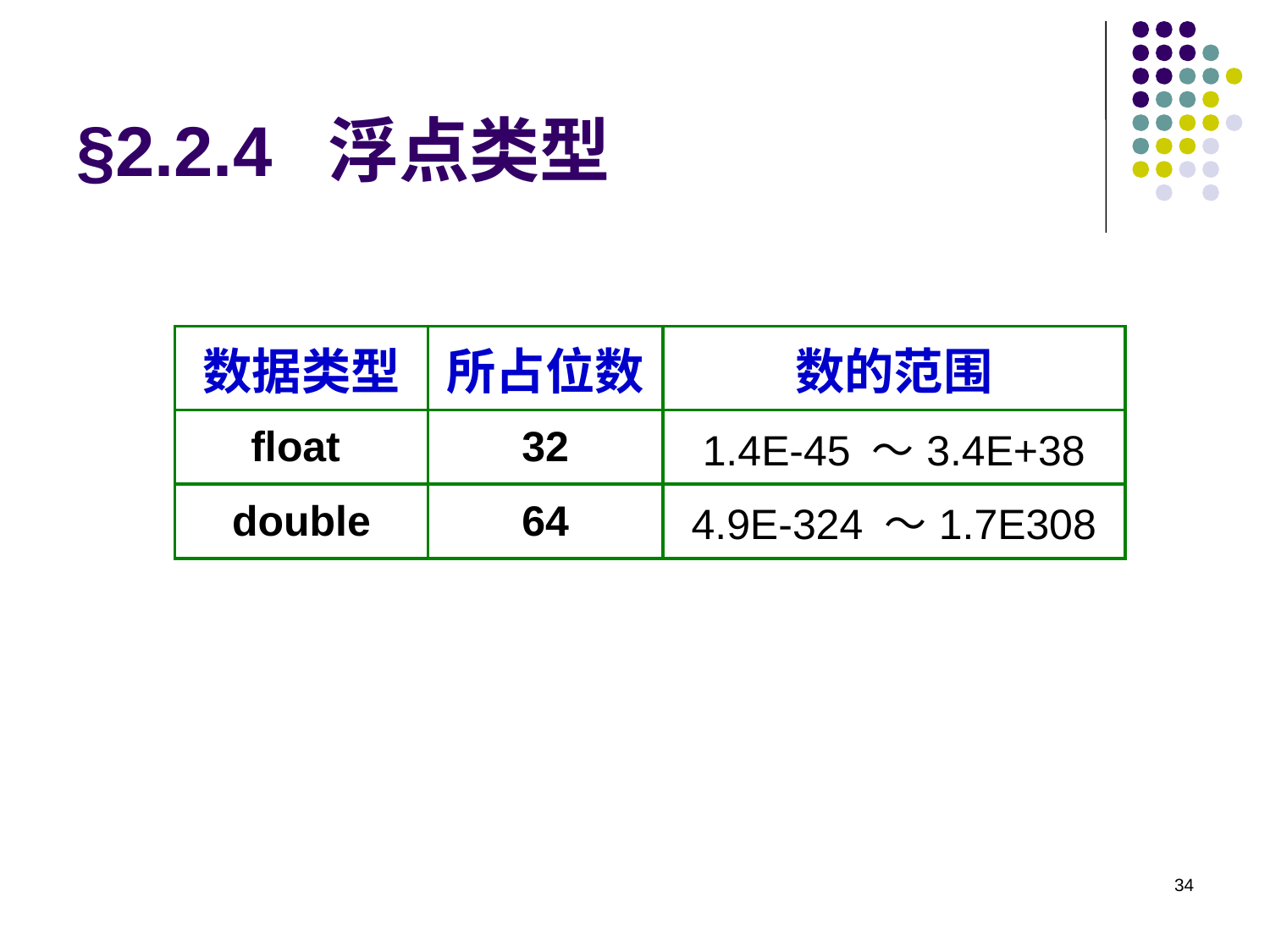

# §2.2.4  浮点类型

| 数据类型 | 所占位数 | 数的范围 |
| --- | --- | --- |
| float | 32 | 1.4E-45 ～3.4E+38 |
| double | 64 | 4.9E-324 ～1.7E308 |
34